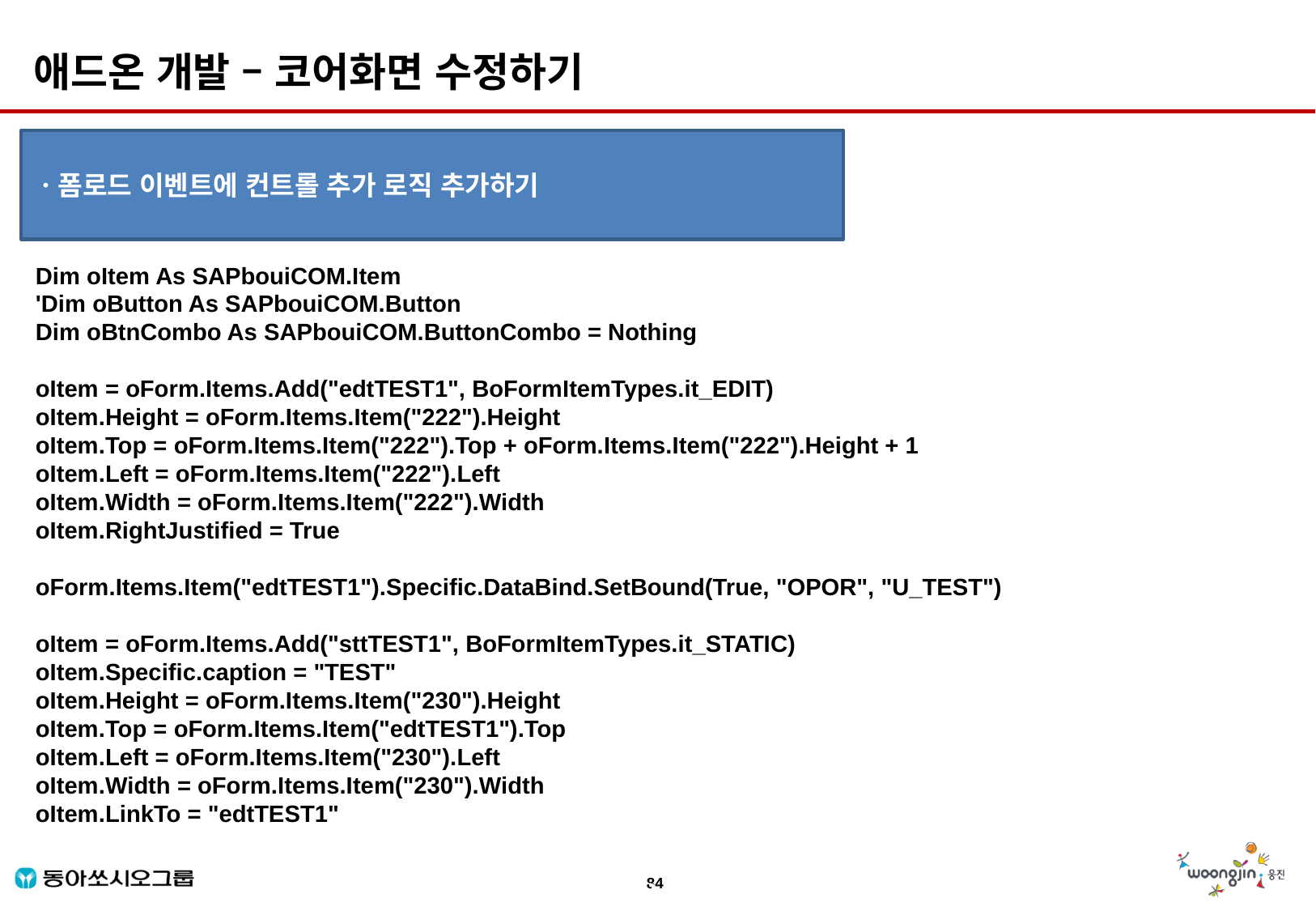

애드온 개발 – 코어화면 수정하기

ㆍ폼로드 이벤트에 컨트롤 추가 로직 추가하기

Dim oItem As SAPbouiCOM.Item
'Dim oButton As SAPbouiCOM.Button
Dim oBtnCombo As SAPbouiCOM.ButtonCombo = Nothing

oItem = oForm.Items.Add("edtTEST1", BoFormItemTypes.it_EDIT)
oItem.Height = oForm.Items.Item("222").Height
oItem.Top = oForm.Items.Item("222").Top + oForm.Items.Item("222").Height + 1
oItem.Left = oForm.Items.Item("222").Left
oItem.Width = oForm.Items.Item("222").Width
oItem.RightJustified = True

oForm.Items.Item("edtTEST1").Specific.DataBind.SetBound(True, "OPOR", "U_TEST")

oItem = oForm.Items.Add("sttTEST1", BoFormItemTypes.it_STATIC)
oItem.Specific.caption = "TEST"
oItem.Height = oForm.Items.Item("230").Height
oItem.Top = oForm.Items.Item("edtTEST1").Top
oItem.Left = oForm.Items.Item("230").Left
oItem.Width = oForm.Items.Item("230").Width
oItem.LinkTo = "edtTEST1"